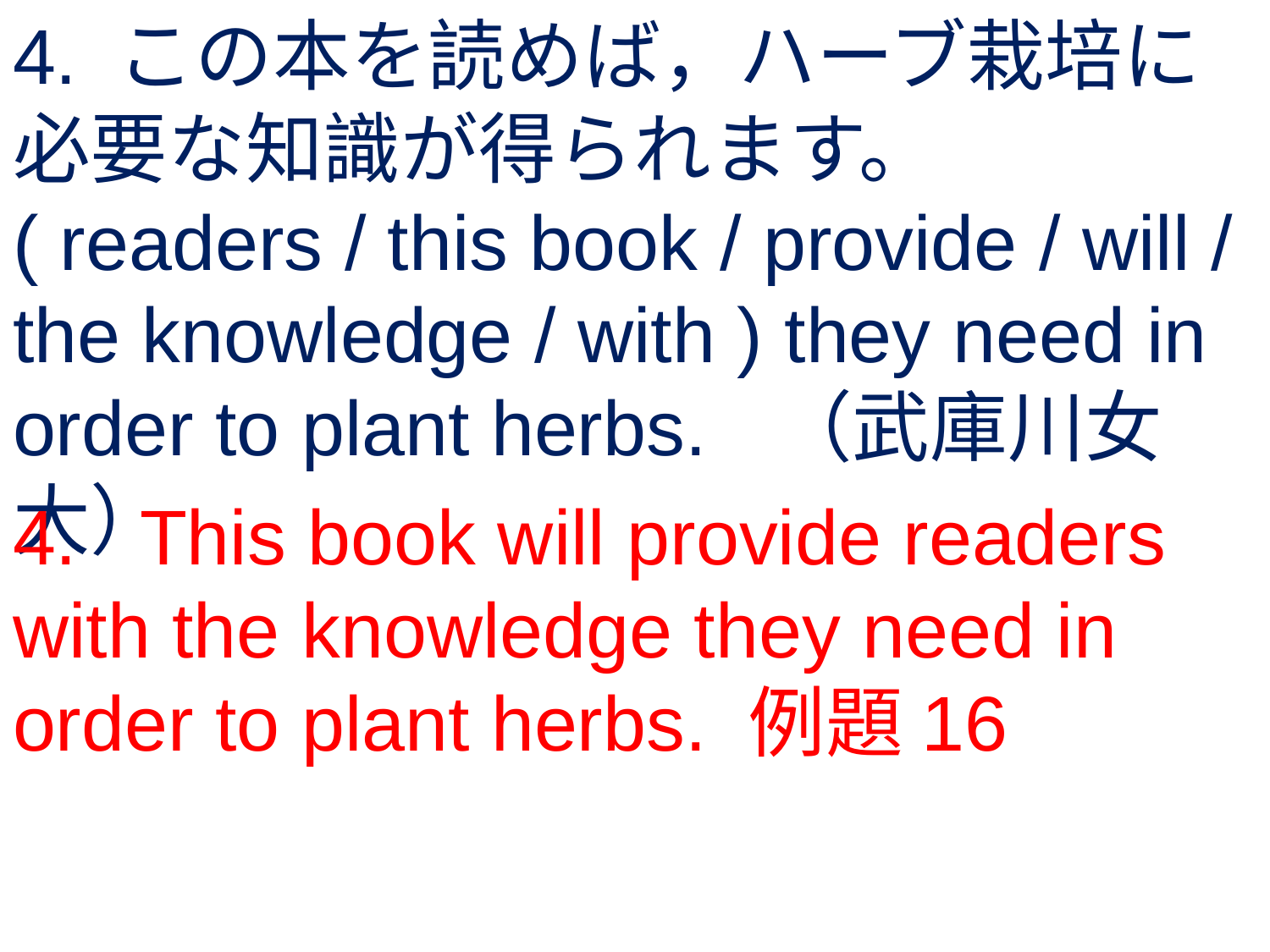

# 4. この本を読めば，ハーブ栽培に必要な知識が得られます。	( readers / this book / provide / will / the knowledge / with ) they need in order to plant herbs.	（武庫川女大）
4.	This book will provide readers with the knowledge they need in order to plant herbs. 例題16